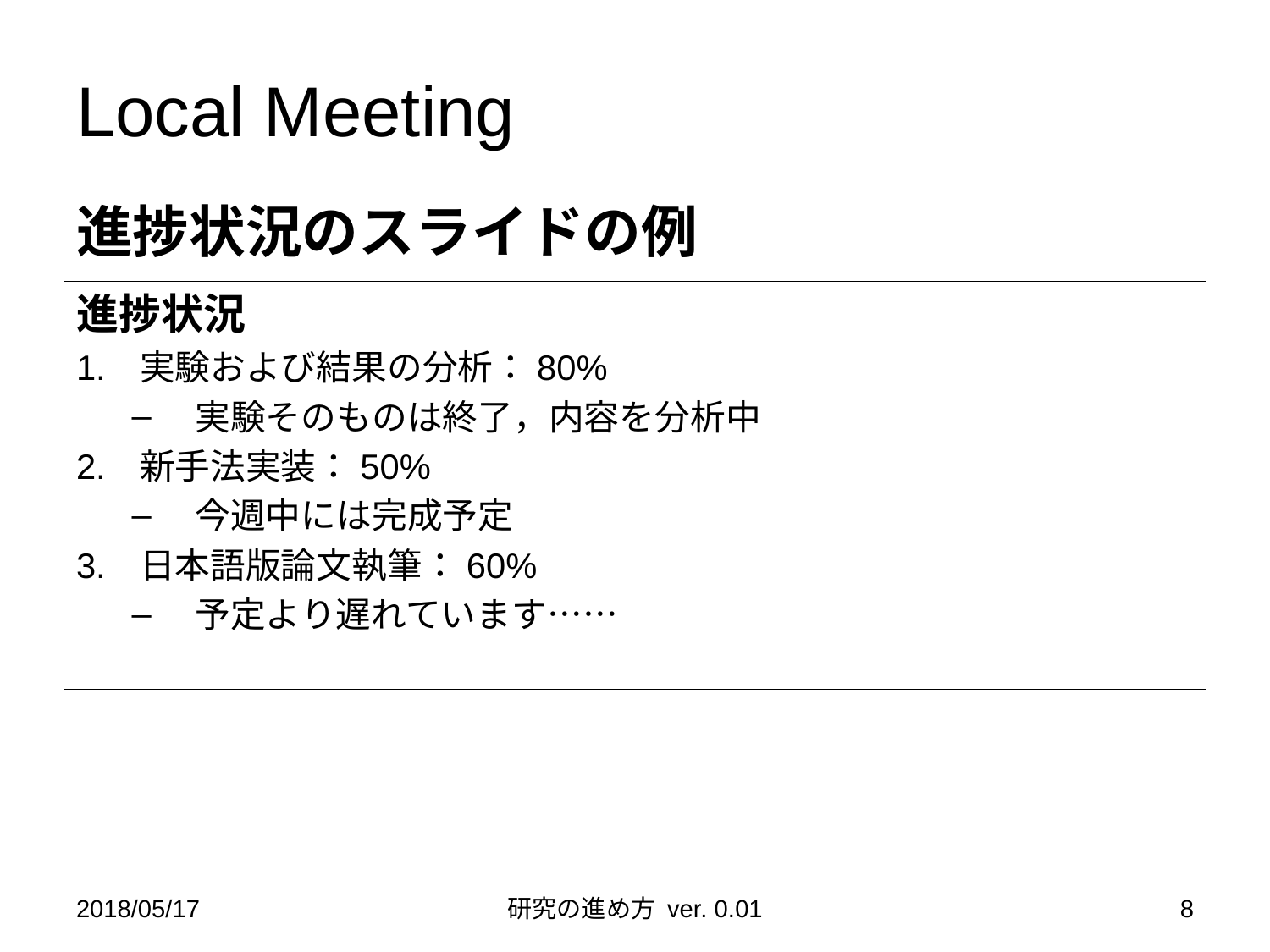

# Local Meeting
進捗状況のスライドの例
進捗状況
実験および結果の分析：80%
実験そのものは終了，内容を分析中
新手法実装：50%
今週中には完成予定
日本語版論文執筆：60%
予定より遅れています……

2018/05/17
研究の進め方 ver. 0.01
8